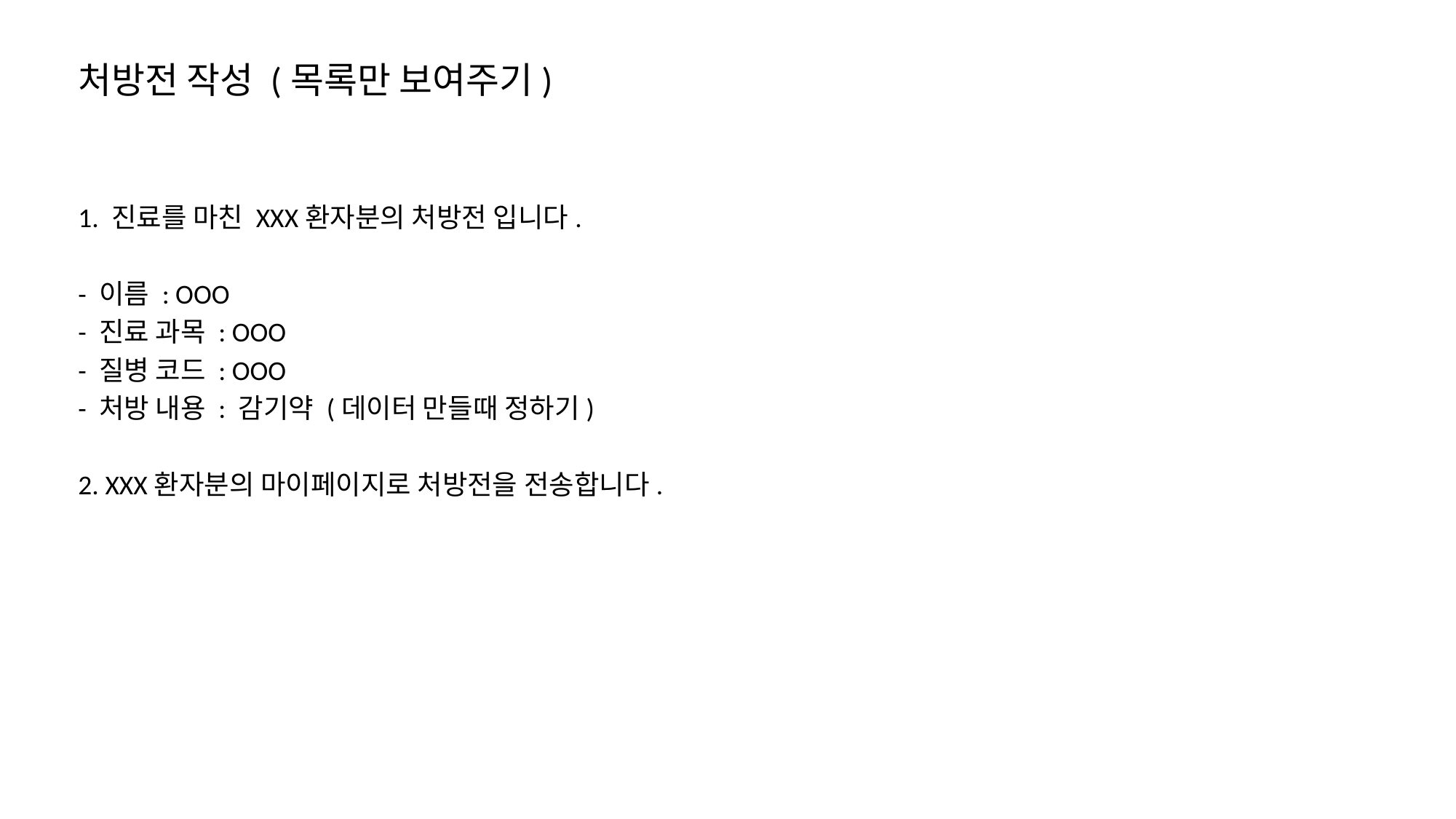

처방전 작성 (목록만 보여주기)
1. 진료를 마친 XXX환자분의 처방전 입니다.

- 이름 : OOO
- 진료 과목 : OOO
- 질병 코드 : OOO
- 처방 내용 : 감기약 (데이터 만들때 정하기)

2. XXX환자분의 마이페이지로 처방전을 전송합니다.